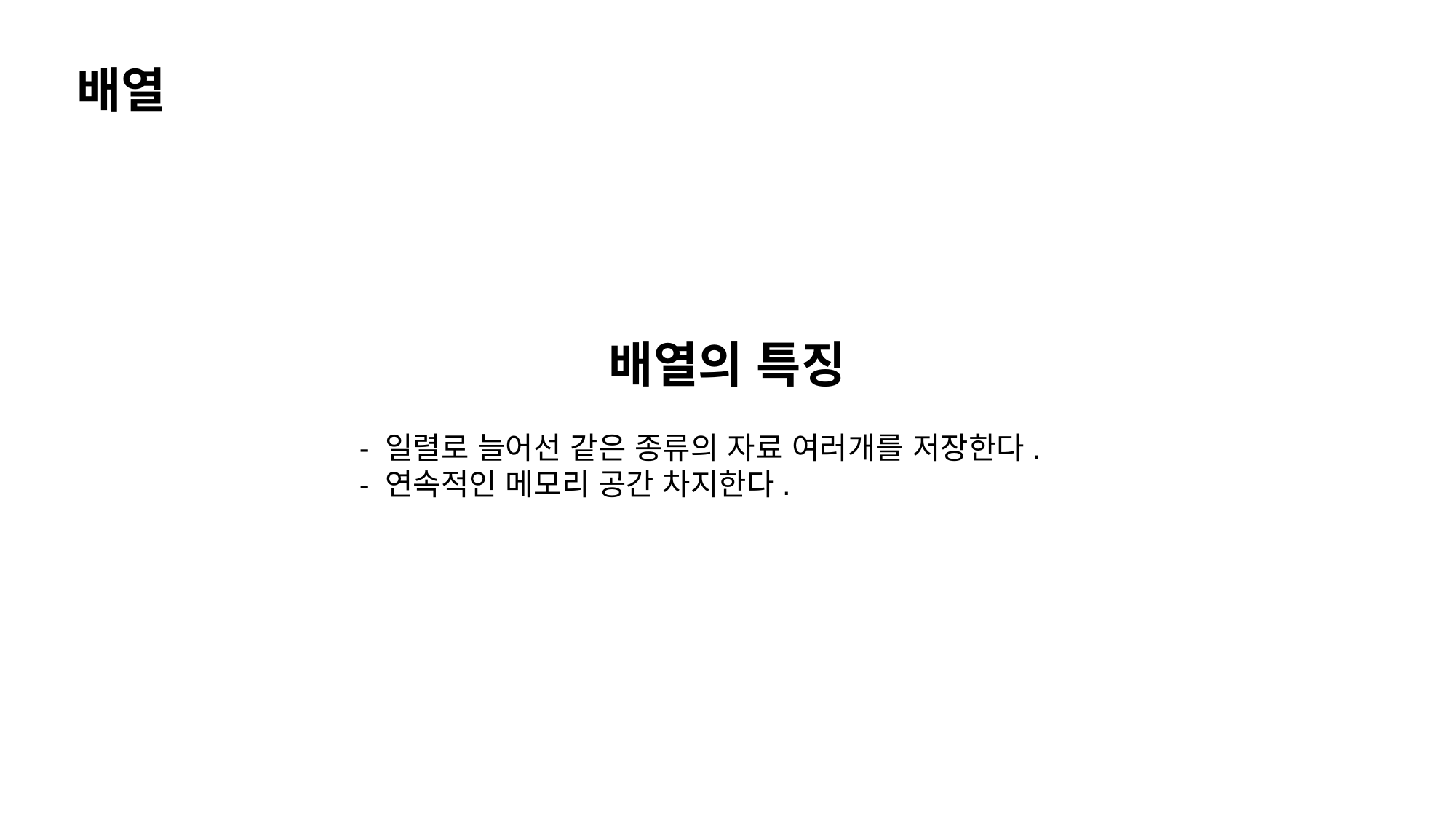

배열
배열의 특징

- 일렬로 늘어선 같은 종류의 자료 여러개를 저장한다.
- 연속적인 메모리 공간 차지한다.